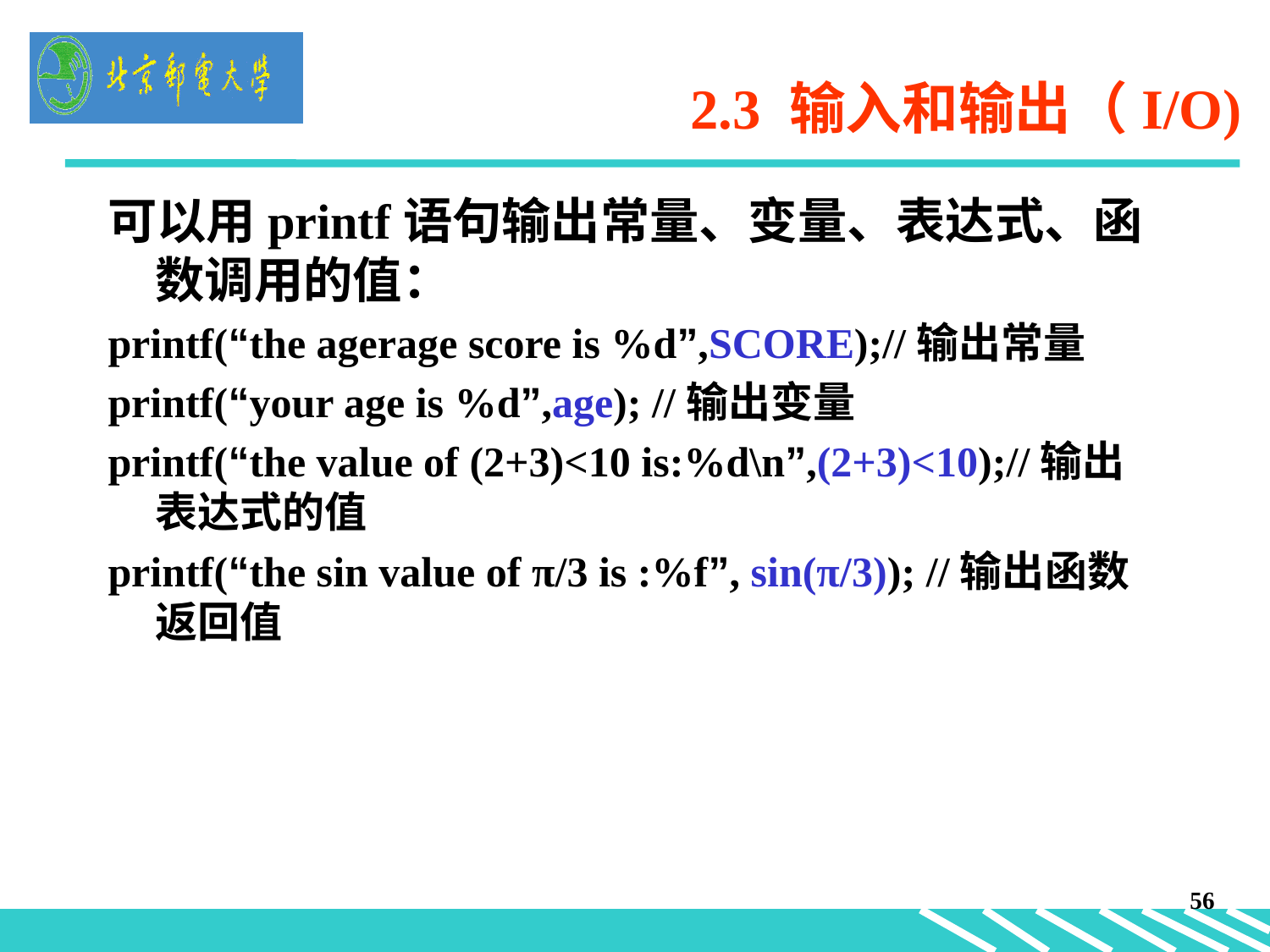

# 2.3 输入和输出（I/O)
可以用printf语句输出常量、变量、表达式、函数调用的值：
printf(“the agerage score is %d”,SCORE);//输出常量
printf(“your age is %d”,age); //输出变量
printf(“the value of (2+3)<10 is:%d\n”,(2+3)<10);//输出表达式的值
printf(“the sin value of π/3 is :%f”, sin(π/3)); //输出函数返回值

56